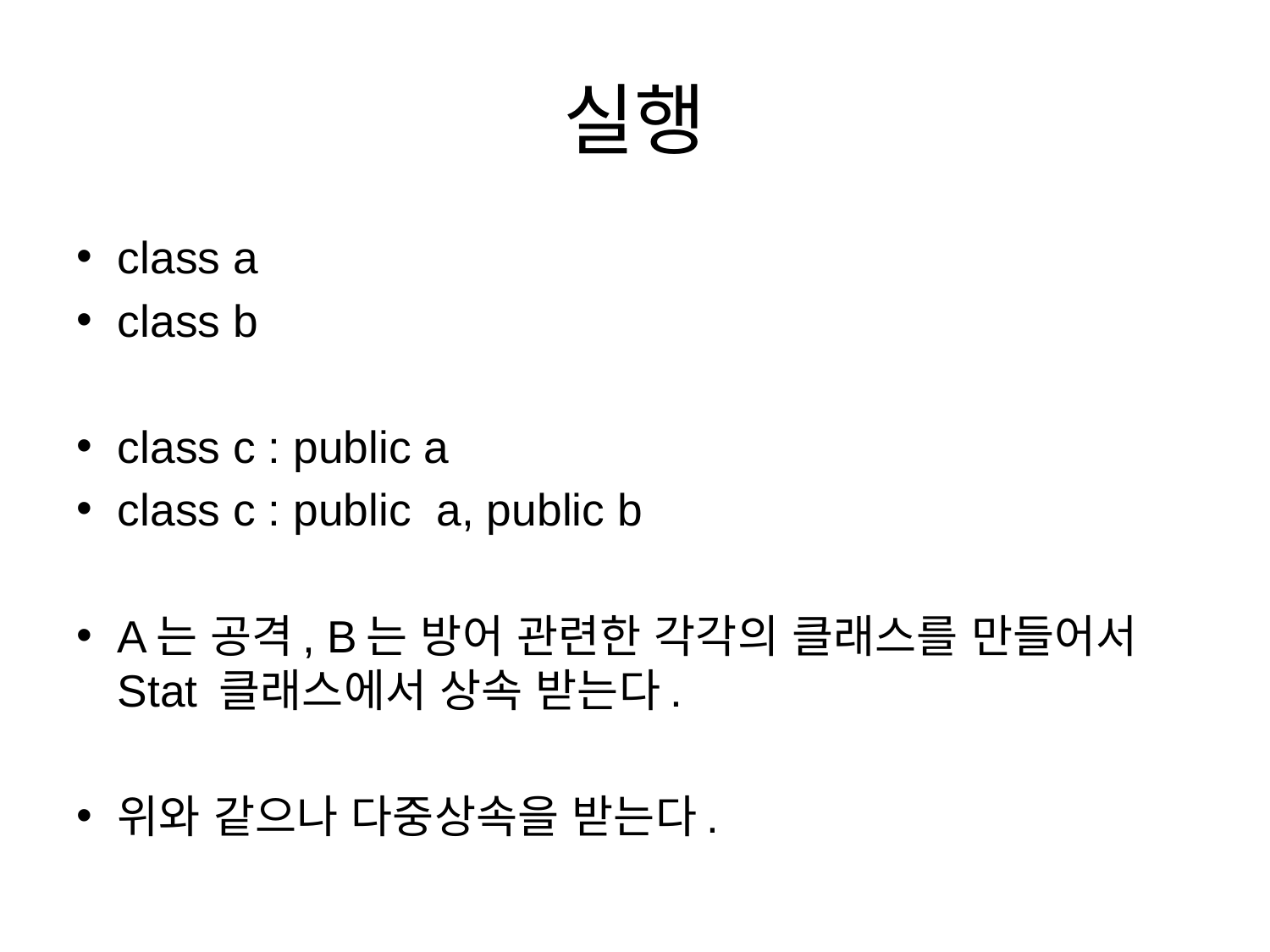

# 실행
class a
class b

class c : public a
class c : public  a, public b

A는 공격, B는 방어 관련한 각각의 클래스를 만들어서 Stat 클래스에서 상속 받는다.

위와 같으나 다중상속을 받는다.